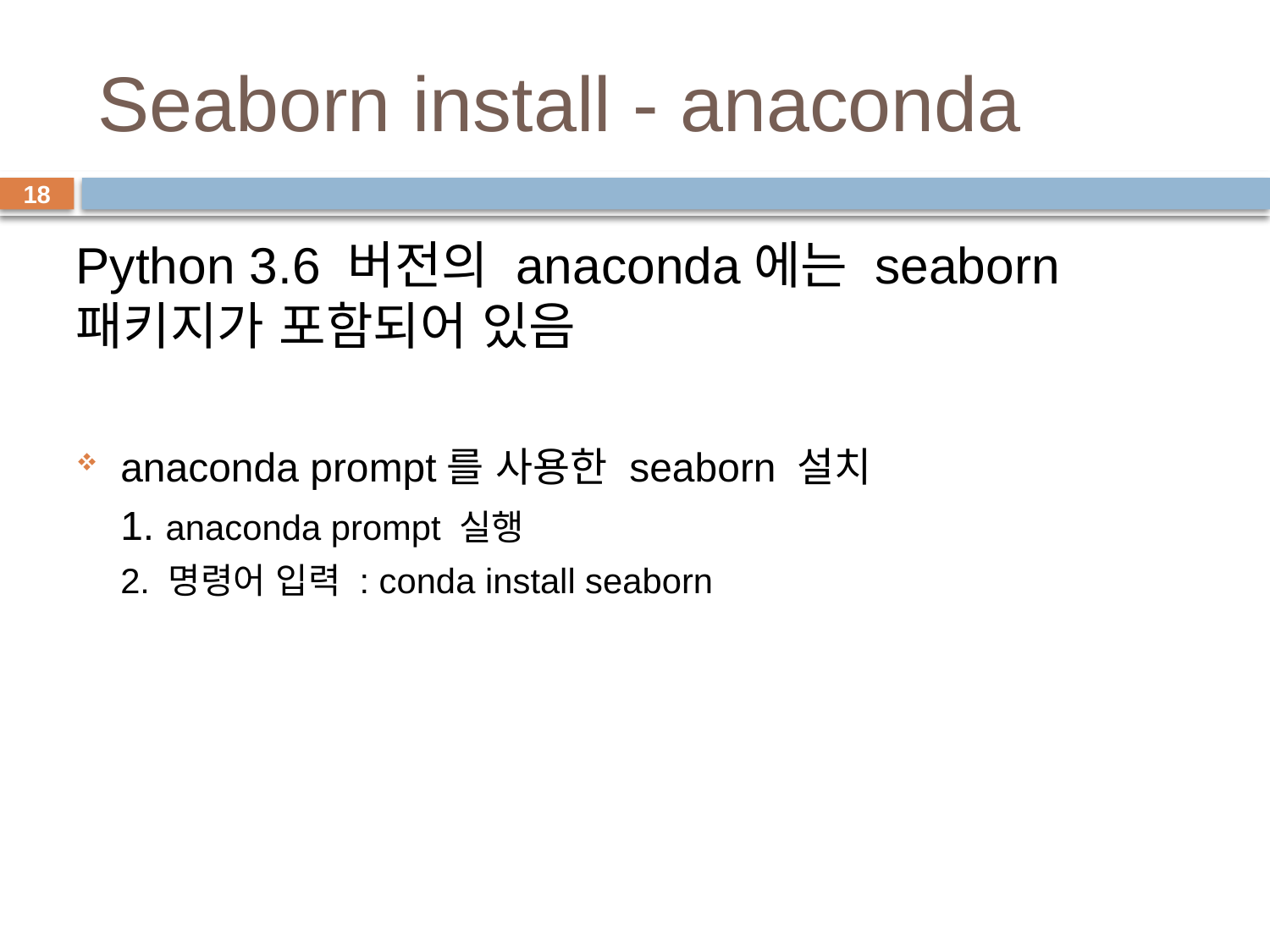

# Seaborn install - anaconda
18
Python 3.6 버전의 anaconda에는 seaborn 패키지가 포함되어 있음

anaconda prompt를 사용한 seaborn 설치
1. anaconda prompt 실행
2. 명령어 입력 : conda install seaborn